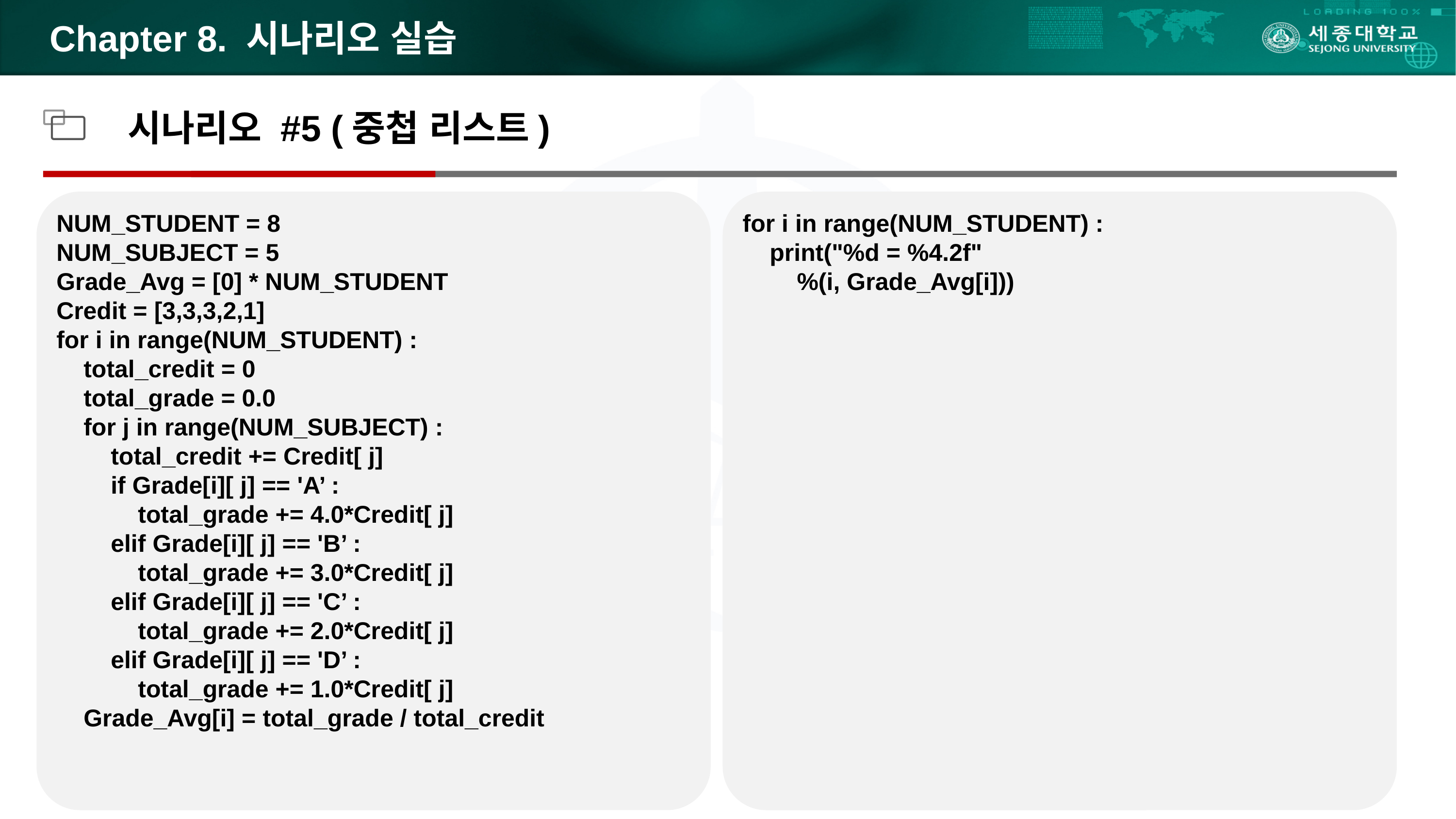

# Chapter 8. 시나리오 실습
시나리오 #5 (중첩 리스트)
NUM_STUDENT = 8
NUM_SUBJECT = 5
Grade_Avg = [0] * NUM_STUDENT
Credit = [3,3,3,2,1]
for i in range(NUM_STUDENT) :
    total_credit = 0
    total_grade = 0.0
    for j in range(NUM_SUBJECT) :
        total_credit += Credit[ j]
        if Grade[i][ j] == 'A’ :
            total_grade += 4.0*Credit[ j]
        elif Grade[i][ j] == 'B’ :
            total_grade += 3.0*Credit[ j]
        elif Grade[i][ j] == 'C’ :
            total_grade += 2.0*Credit[ j]
        elif Grade[i][ j] == 'D’ :
            total_grade += 1.0*Credit[ j]
    Grade_Avg[i] = total_grade / total_credit
for i in range(NUM_STUDENT) :
    print("%d = %4.2f"
        %(i, Grade_Avg[i]))